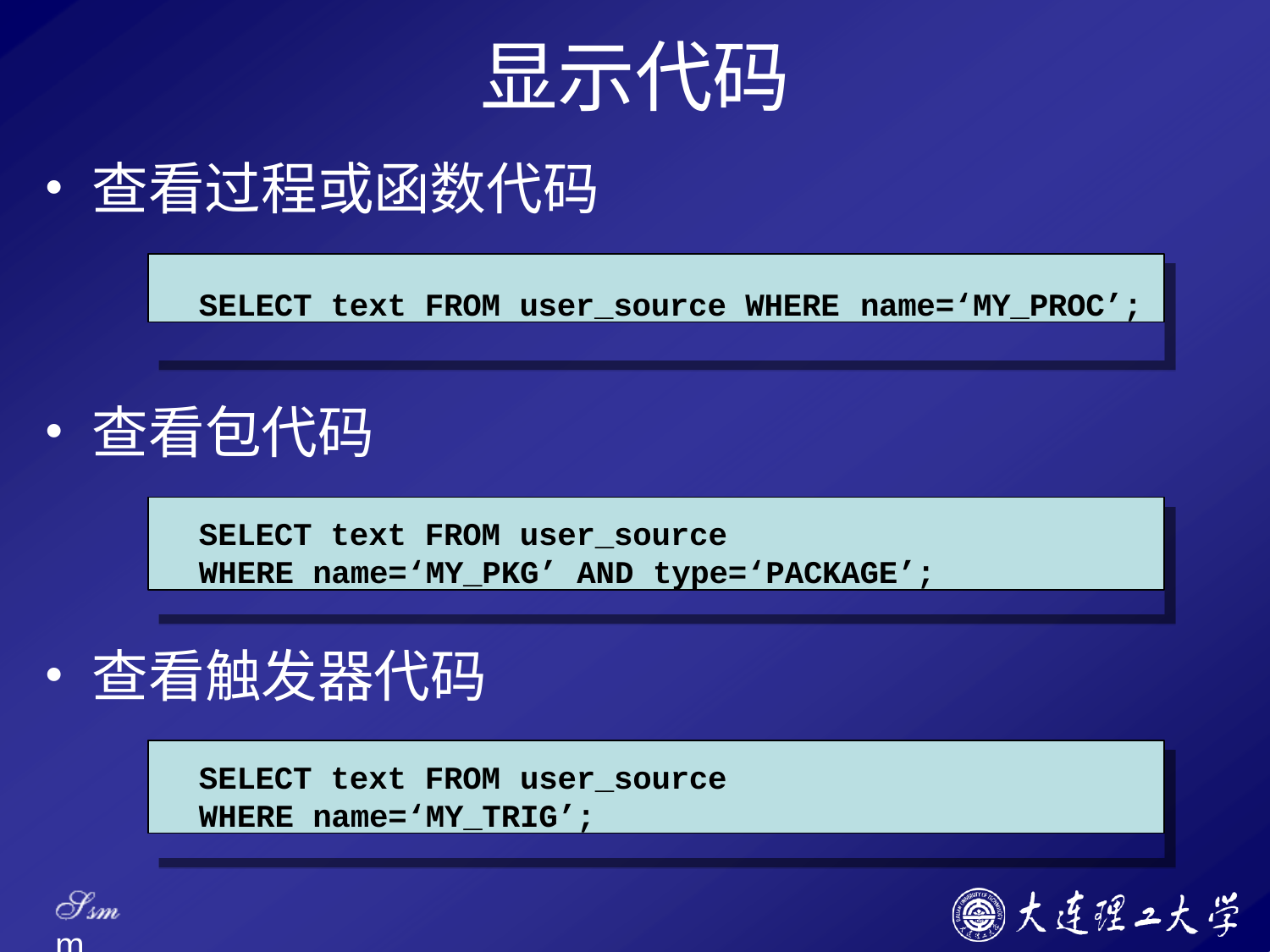

# 显示代码
查看过程或函数代码
SELECT text FROM user_source WHERE name=‘MY_PROC’;

查看包代码
SELECT text FROM user_source
WHERE name=‘MY_PKG’ AND type=‘PACKAGE’;

查看触发器代码
SELECT text FROM user_source
WHERE name=‘MY_TRIG’;

Ssm